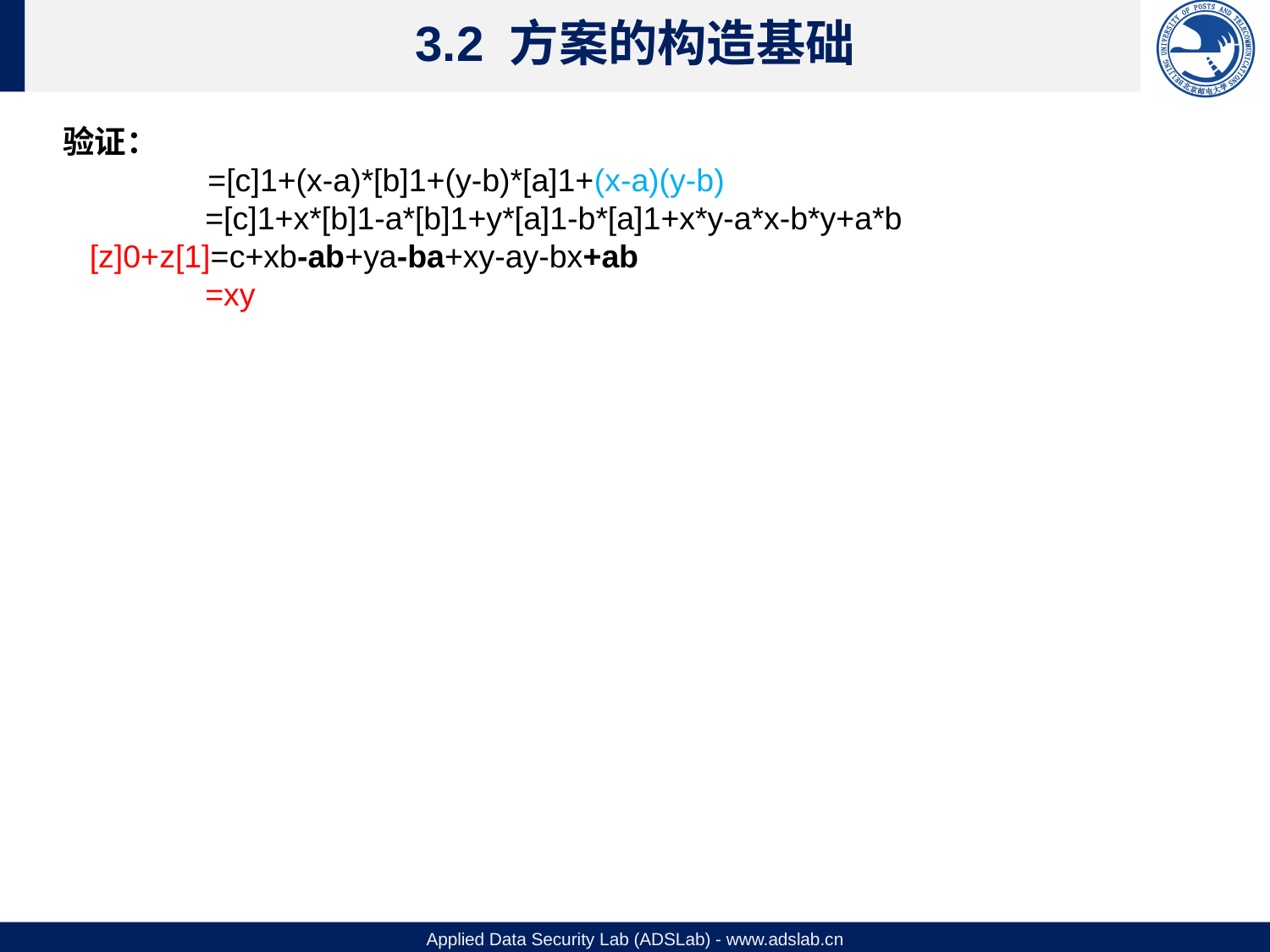

# 3.2 方案的构造基础
验证：
              	  =[c]1+(x-a)*[b]1+(y-b)*[a]1+(x-a)(y-b)
                =[c]1+x*[b]1-a*[b]1+y*[a]1-b*[a]1+x*y-a*x-b*y+a*b
   [z]0+z[1]=c+xb-ab+ya-ba+xy-ay-bx+ab
                =xy
19

Applied Data Security Lab (ADSLab) - www.adslab.cn